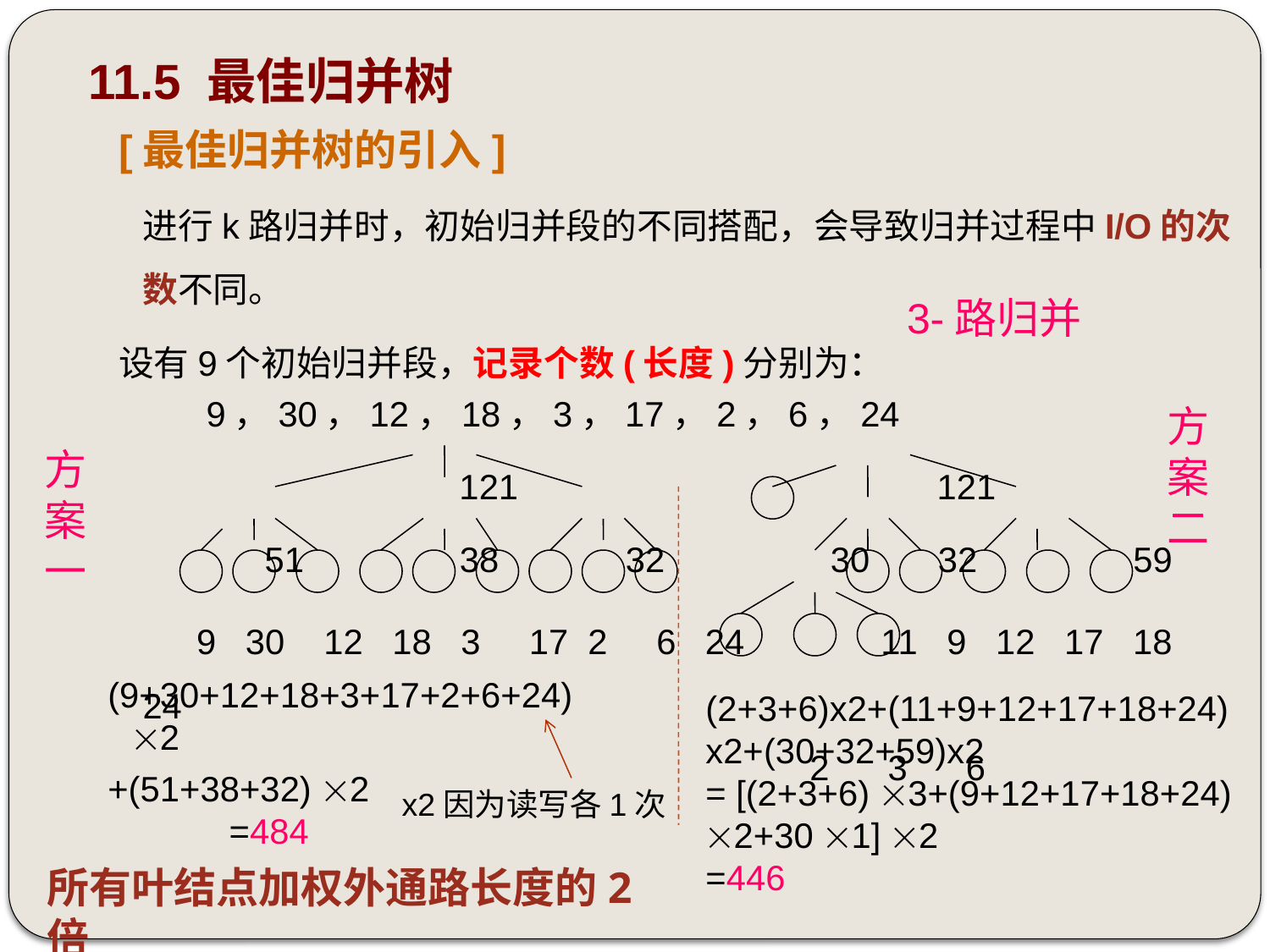

# 11.5 最佳归并树
[最佳归并树的引入]
进行k路归并时，初始归并段的不同搭配，会导致归并过程中I/O的次数不同。
设有9个初始归并段，记录个数(长度)分别为：
         9，30，12，18，3，17，2，6，24
                                   121                                           121
               51                38             32                 30       32                59
        9   30    12   18   3     17  2     6   24              11   9   12   17   18    24
                                                                       2      3      6

3-路归并
方案二
方案一

(9+30+12+18+3+17+2+6+24)×2
+(51+38+32) ×2                                 =484

(2+3+6)x2+(11+9+12+17+18+24)x2+(30+32+59)x2
= [(2+3+6) ×3+(9+12+17+18+24) ×2+30 ×1] ×2
=446

x2因为读写各1次
所有叶结点加权外通路长度的2倍